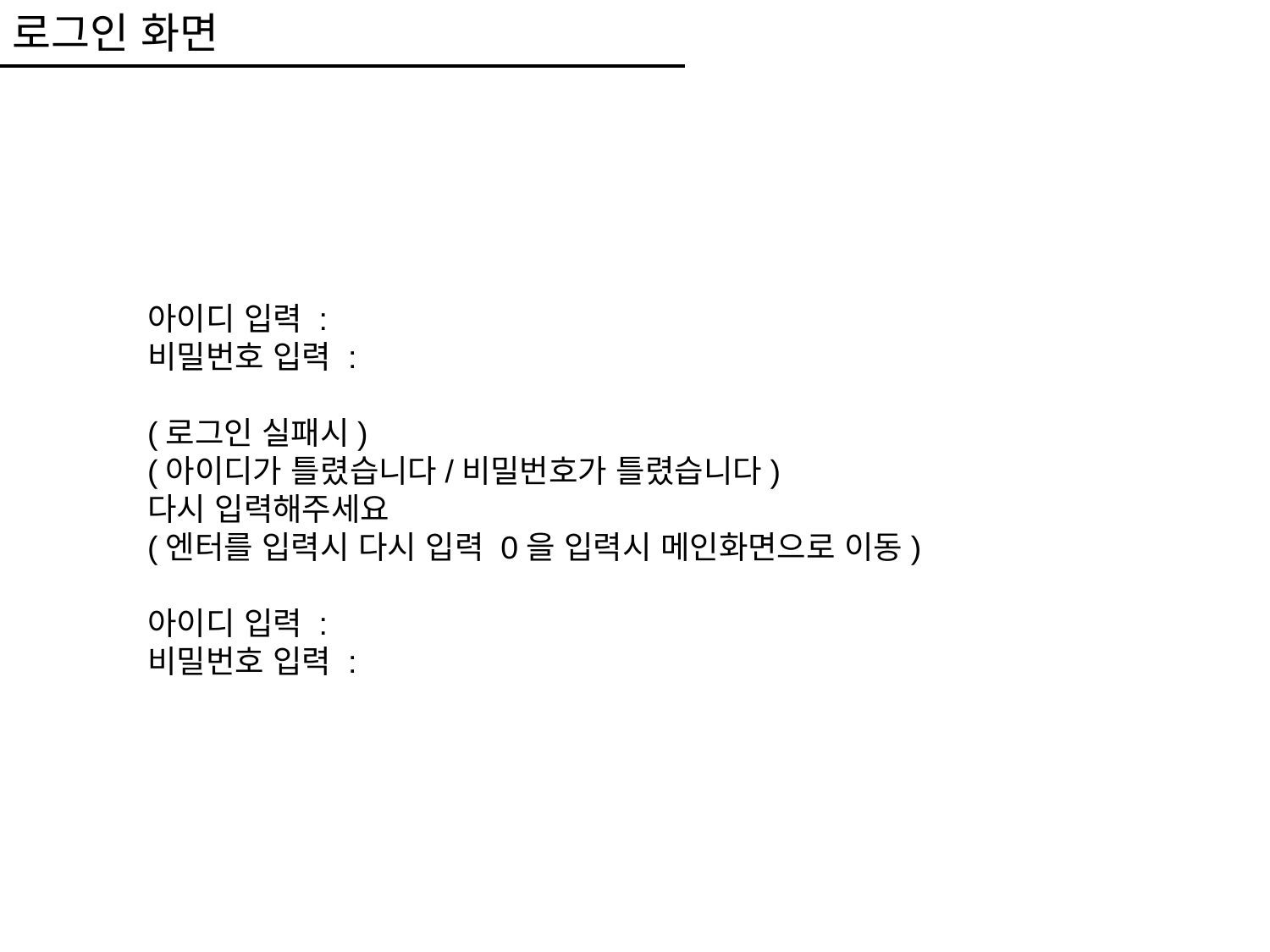

로그인 화면

아이디 입력 :
비밀번호 입력 :

(로그인 실패시)
(아이디가 틀렸습니다/비밀번호가 틀렸습니다)
다시 입력해주세요
(엔터를 입력시 다시 입력 0을 입력시 메인화면으로 이동)

아이디 입력 :
비밀번호 입력 :